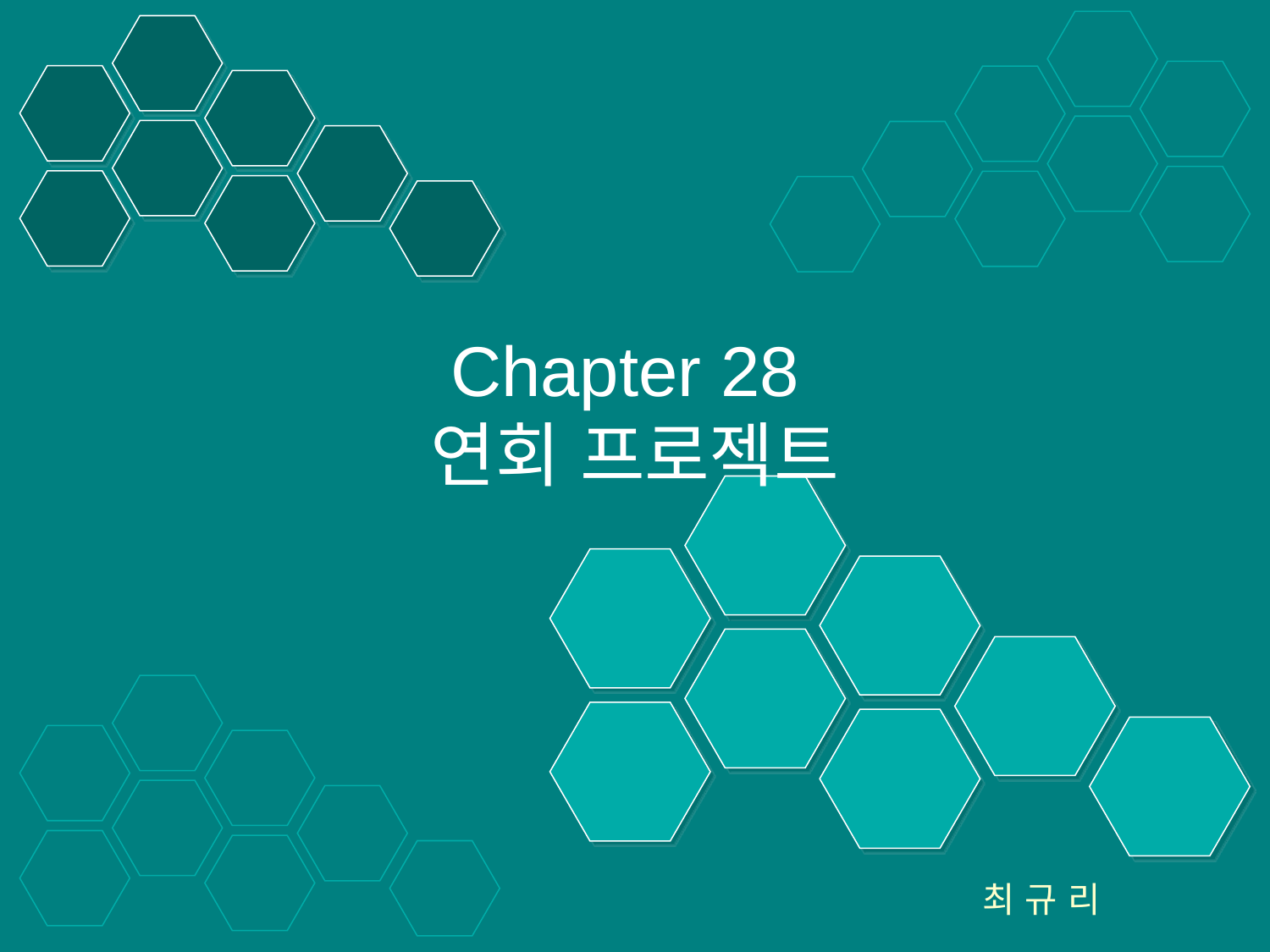

# Chapter 28 연회 프로젝트
최 규 리